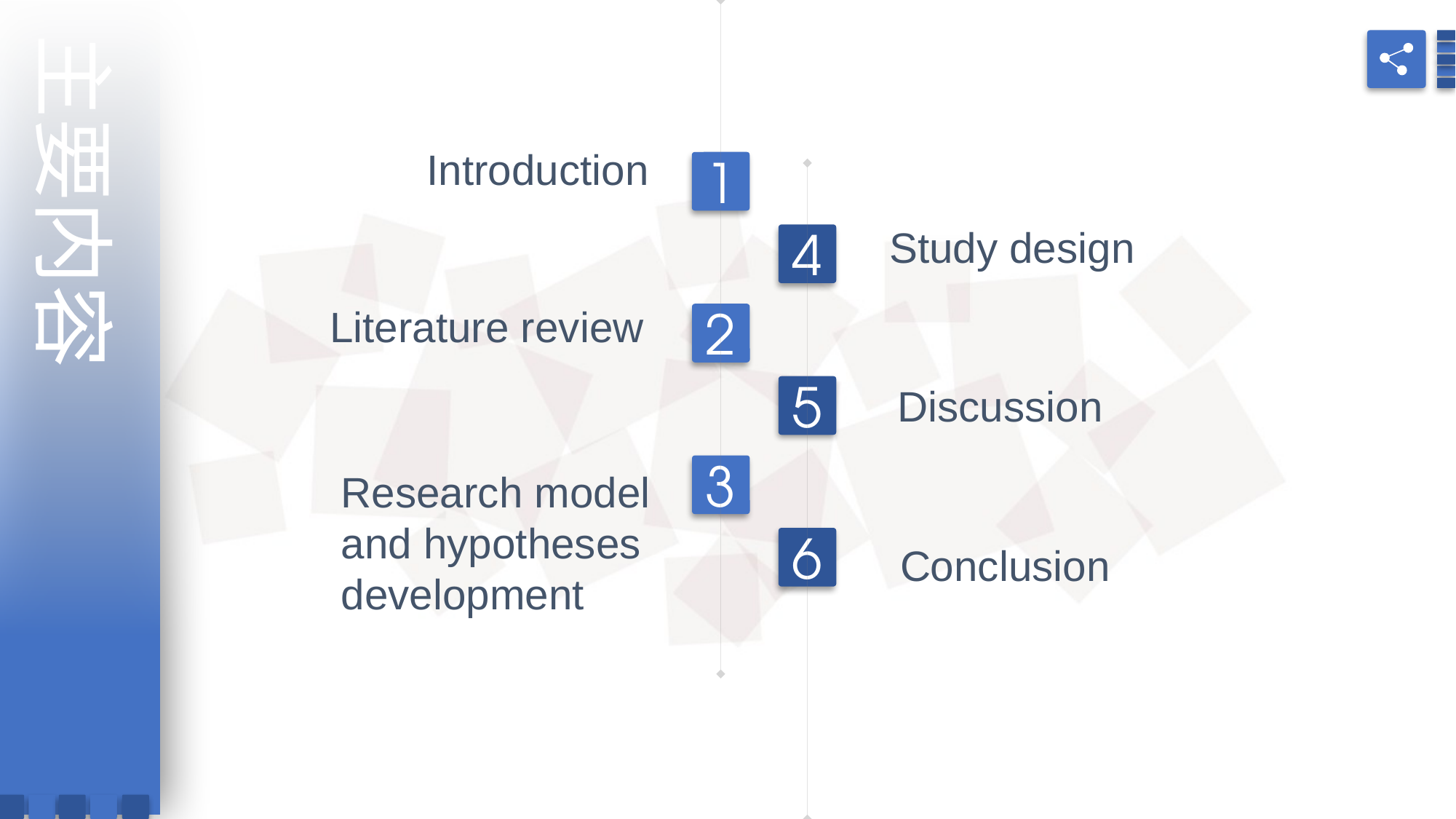

主要内容

Introduction
1
Study design
4
Literature review
2

 Discussion
5
3
Research model
and hypotheses
development
6
 Conclusion